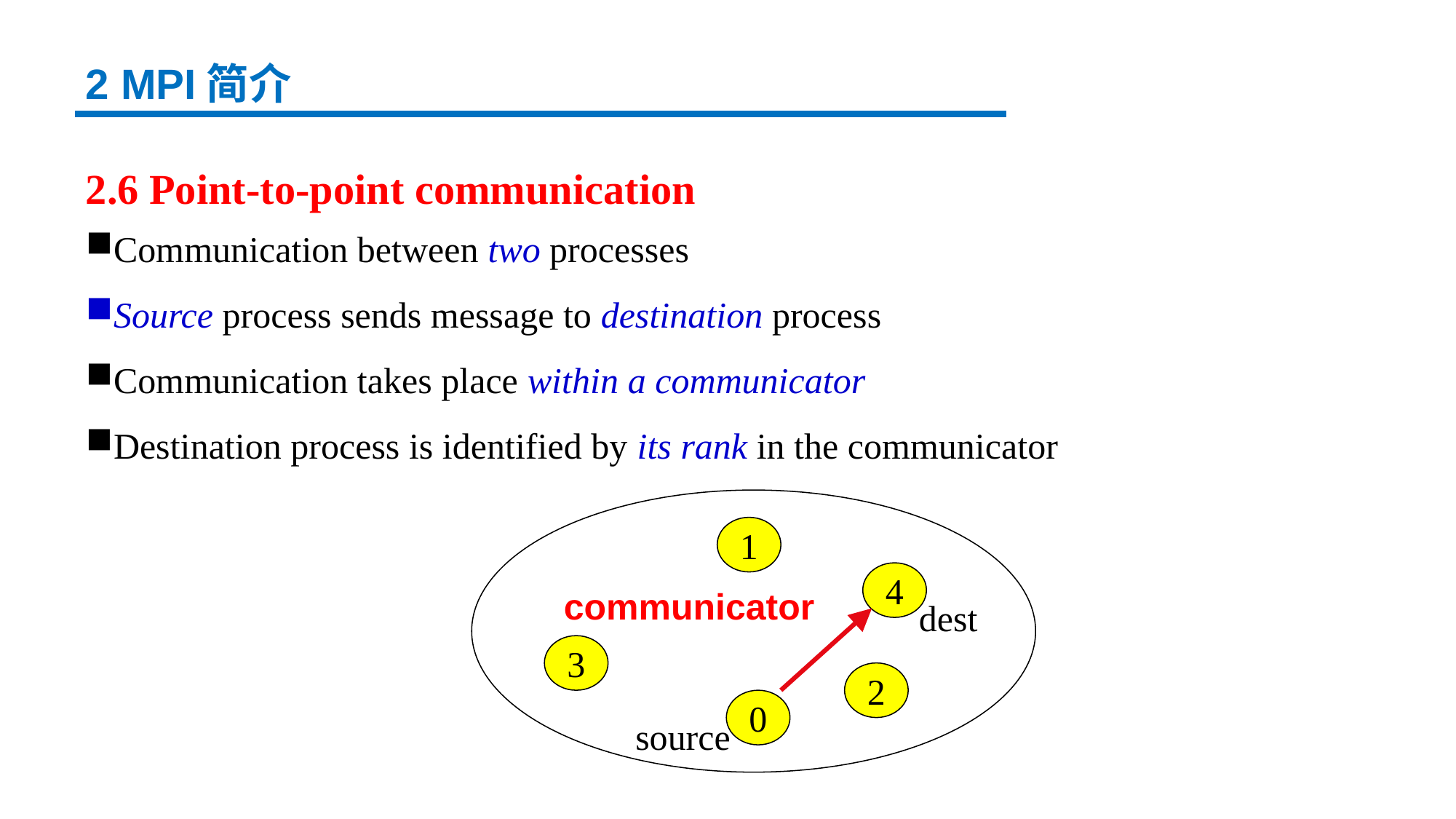

2 MPI简介
2.6 Point-to-point communication
Communication between two processes
Source process sends message to destination process
Communication takes place within a communicator
Destination process is identified by its rank in the communicator

1
4
communicator
dest

3
2
0
source